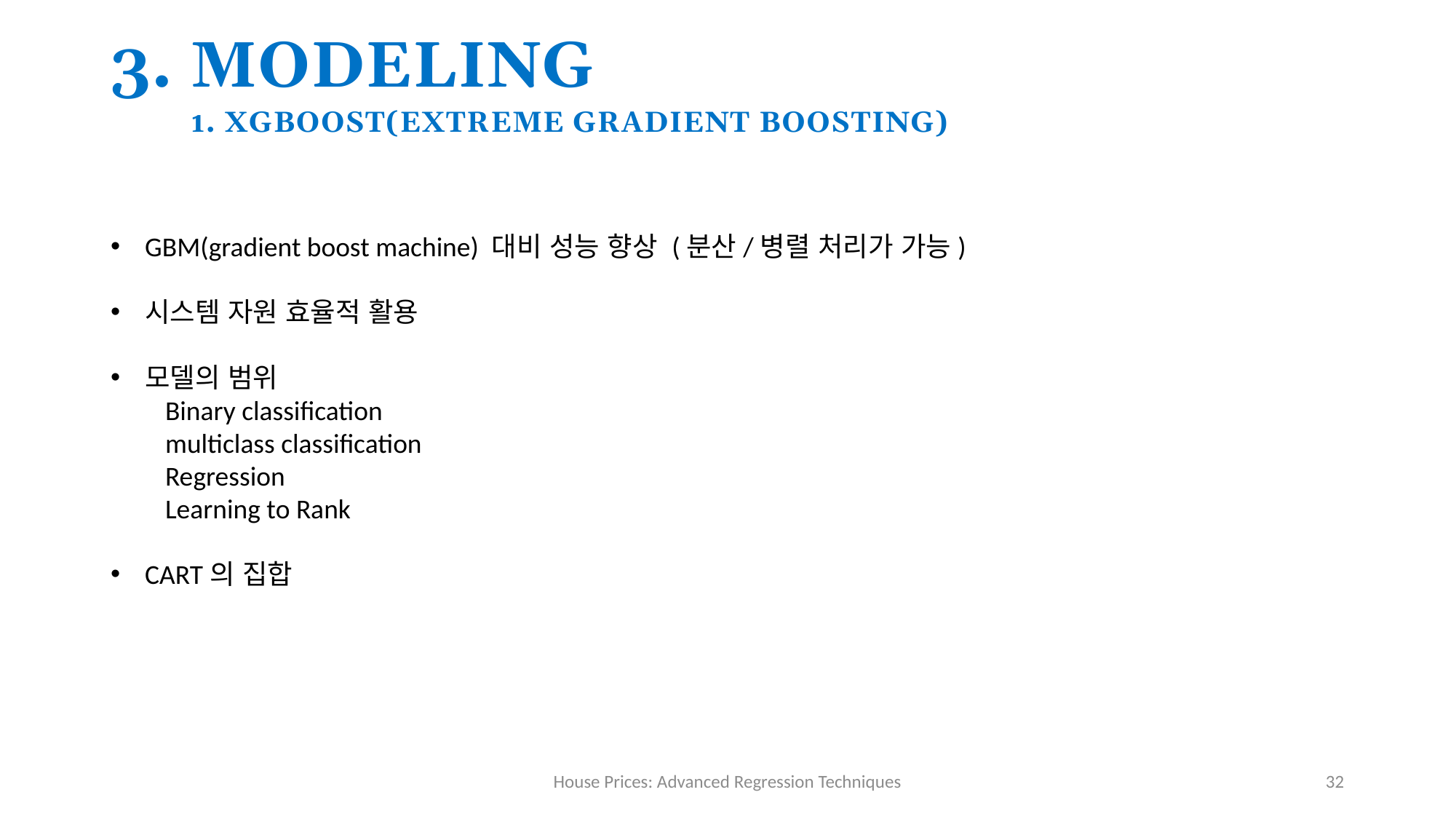

3. modeling
1. XGboost(Extreme gradient boosting)
GBM(gradient boost machine) 대비 성능 향상 (분산/병렬 처리가 가능)

시스템 자원 효율적 활용

모델의 범위
Binary classification
multiclass classification
Regression
Learning to Rank

CART의 집합

House Prices: Advanced Regression Techniques
32